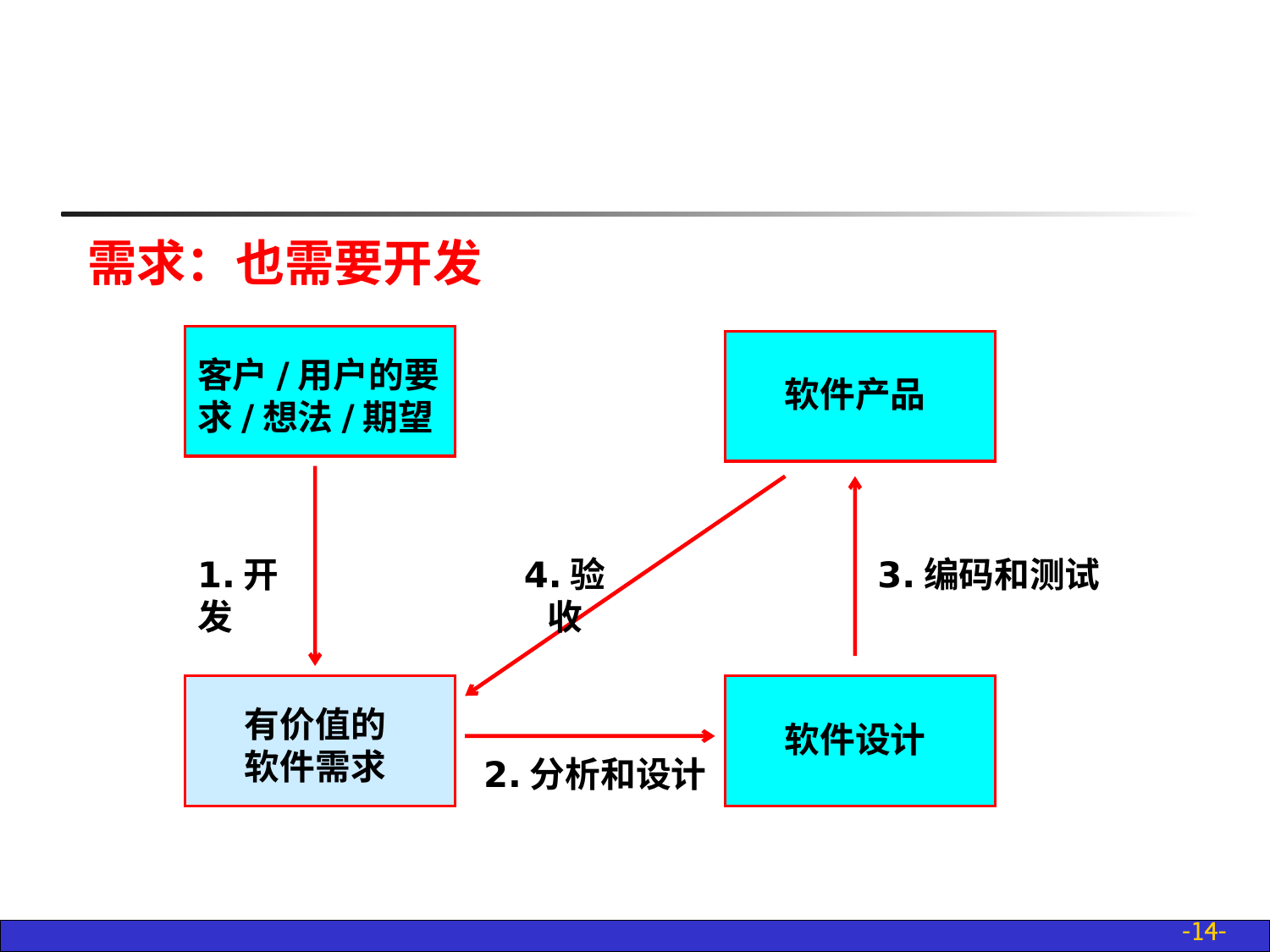

# 需求：也需要开发

客户/用户的要求/想法/期望
软件产品

1.开发
4.验收
3.编码和测试

有价值的
软件需求
软件设计

2.分析和设计
-14-